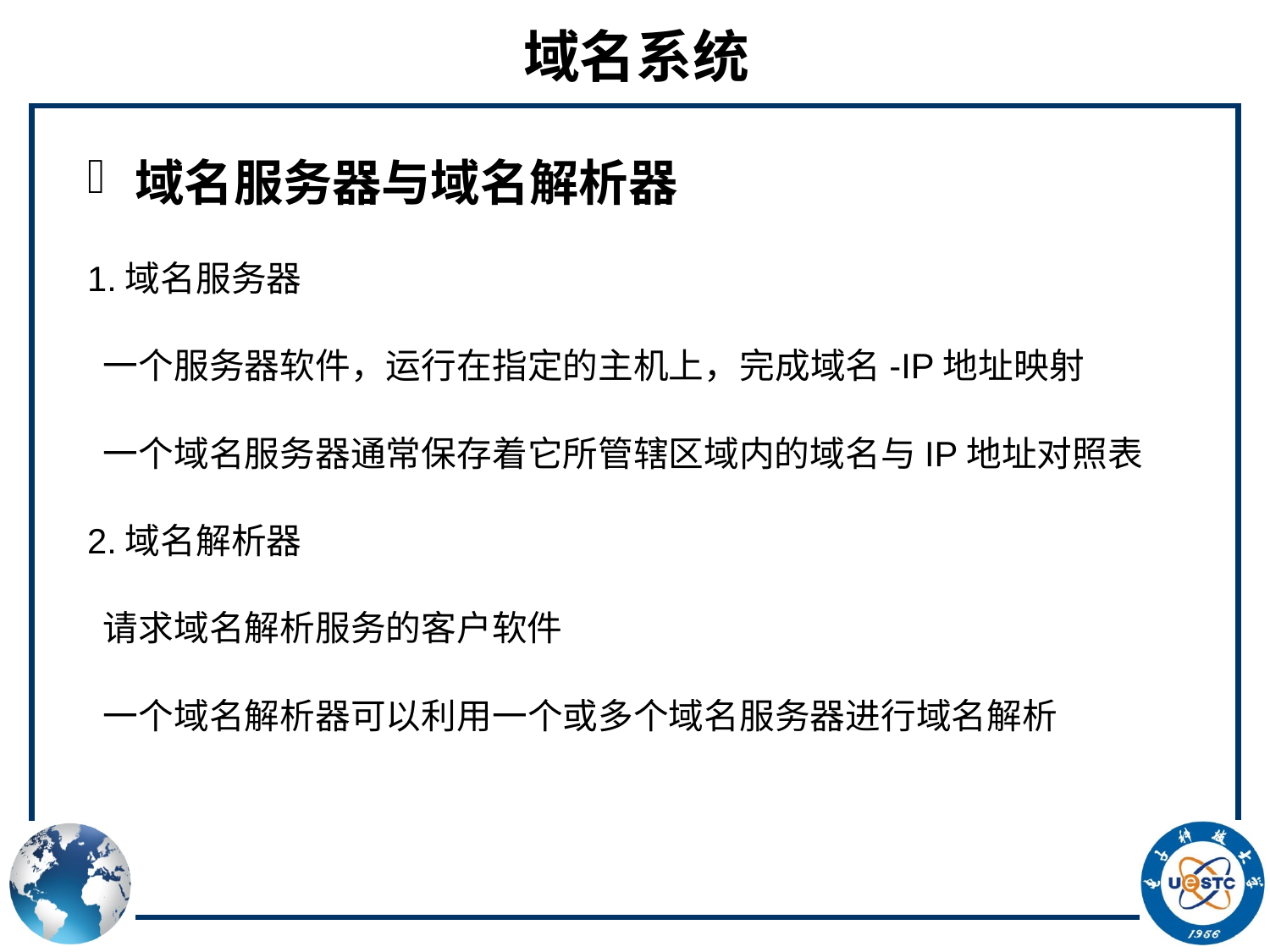

# 域名系统
域名服务器与域名解析器
1.域名服务器
一个服务器软件，运行在指定的主机上，完成域名-IP地址映射
一个域名服务器通常保存着它所管辖区域内的域名与IP地址对照表
2.域名解析器
请求域名解析服务的客户软件
一个域名解析器可以利用一个或多个域名服务器进行域名解析